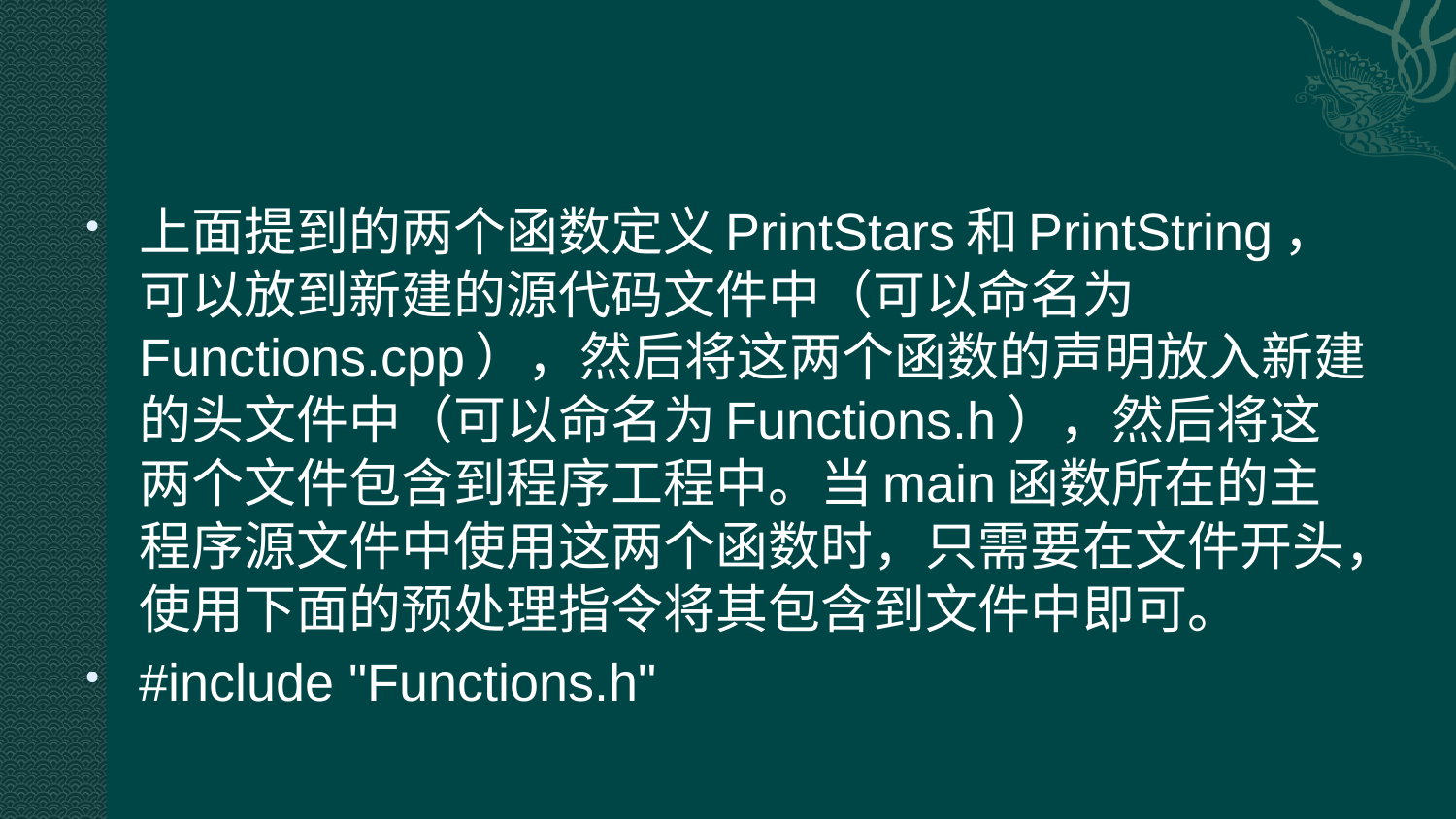

#
上面提到的两个函数定义PrintStars和PrintString，可以放到新建的源代码文件中（可以命名为Functions.cpp），然后将这两个函数的声明放入新建的头文件中（可以命名为Functions.h），然后将这两个文件包含到程序工程中。当main函数所在的主程序源文件中使用这两个函数时，只需要在文件开头，使用下面的预处理指令将其包含到文件中即可。
#include "Functions.h"